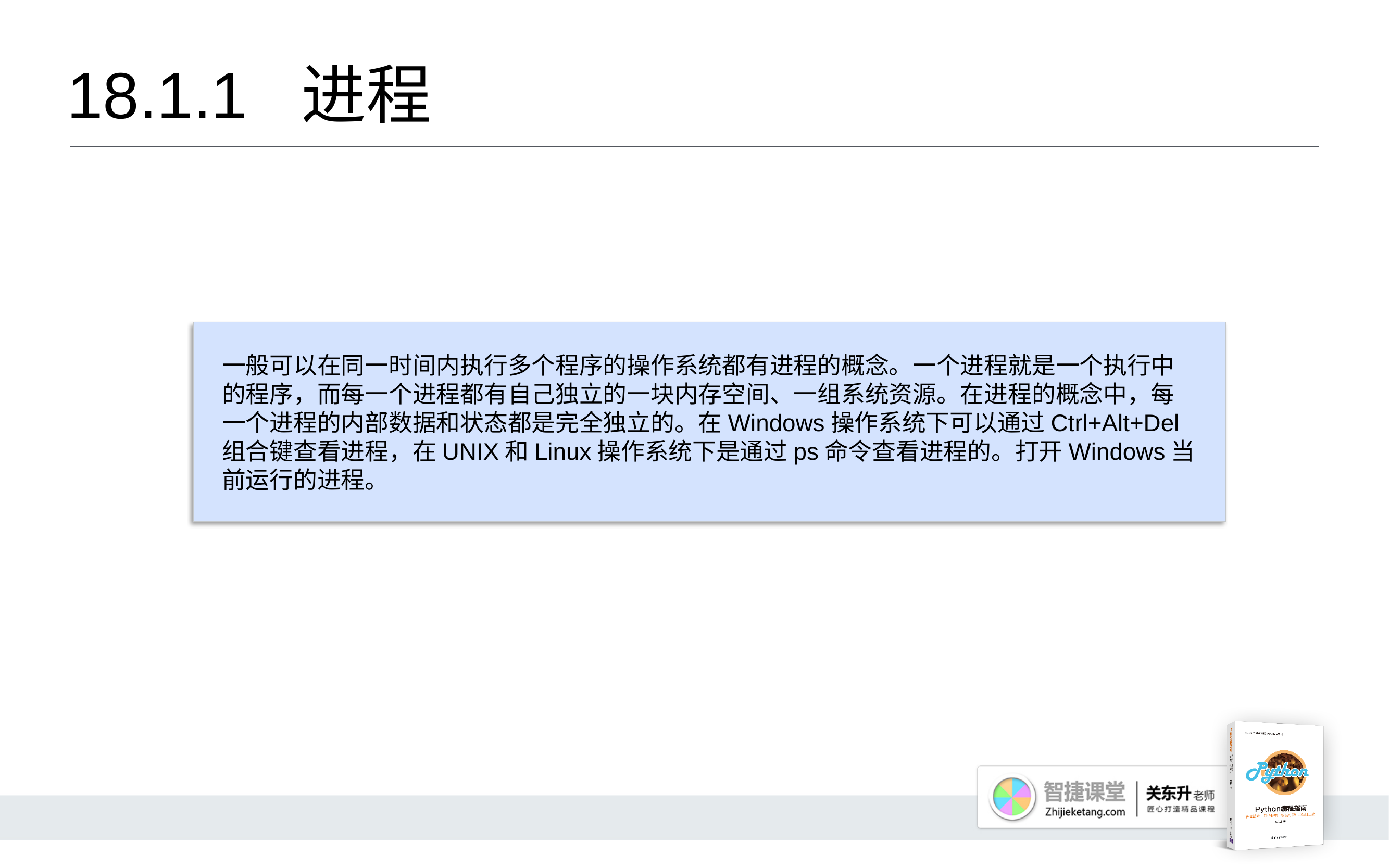

# 18.1.1 	进程
一般可以在同一时间内执行多个程序的操作系统都有进程的概念。一个进程就是一个执行中的程序，而每一个进程都有自己独立的一块内存空间、一组系统资源。在进程的概念中，每一个进程的内部数据和状态都是完全独立的。在Windows操作系统下可以通过Ctrl+Alt+Del组合键查看进程，在UNIX和Linux操作系统下是通过ps命令查看进程的。打开Windows当前运行的进程。